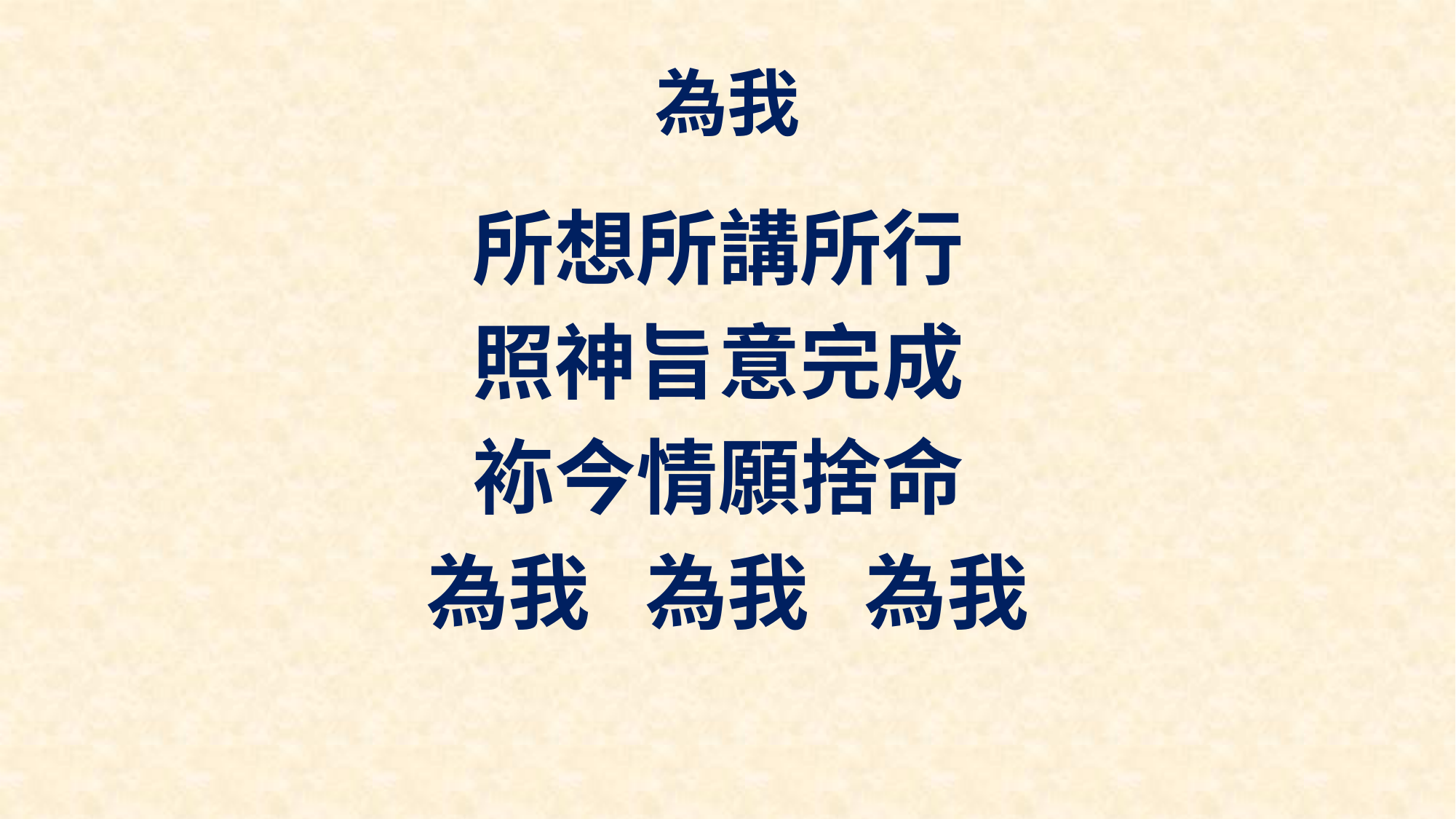

# 為我
所想所講所行
照神旨意完成
袮今情願捨命
為我   為我   為我